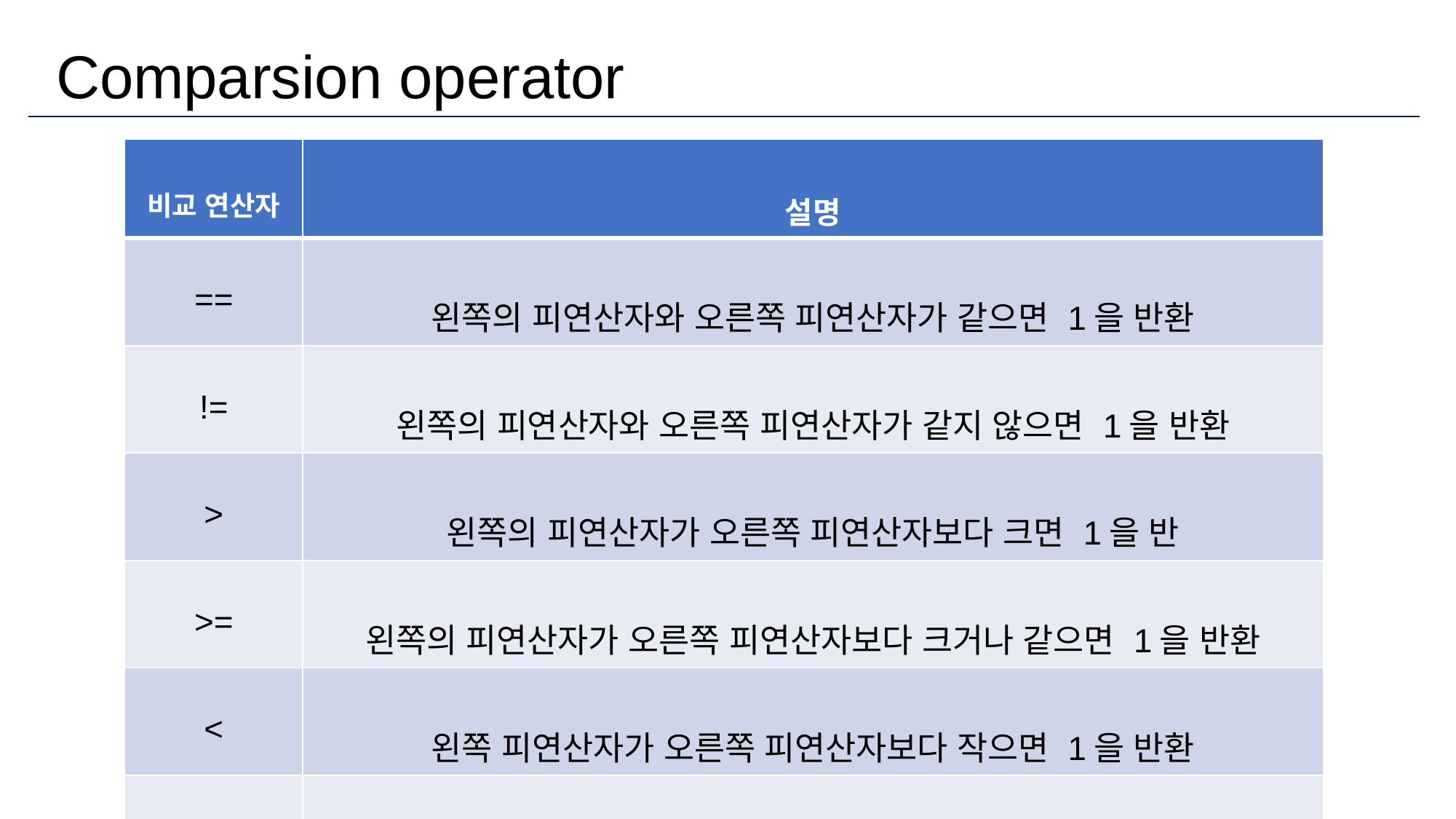

# Comparsion operator
| 비교 연산자 | 설명 |
| --- | --- |
| == | 왼쪽의 피연산자와 오른쪽 피연산자가 같으면 1을 반환 |
| != | 왼쪽의 피연산자와 오른쪽 피연산자가 같지 않으면 1을 반환 |
| > | 왼쪽의 피연산자가 오른쪽 피연산자보다 크면 1을 반 |
| >= | 왼쪽의 피연산자가 오른쪽 피연산자보다 크거나 같으면 1을 반환 |
| < | 왼쪽 피연산자가 오른쪽 피연산자보다 작으면 1을 반환 |
| <= | 왼쪽 피연산자가 오른쪽 피연산자보다 작거나 같으면 1을 반환 |